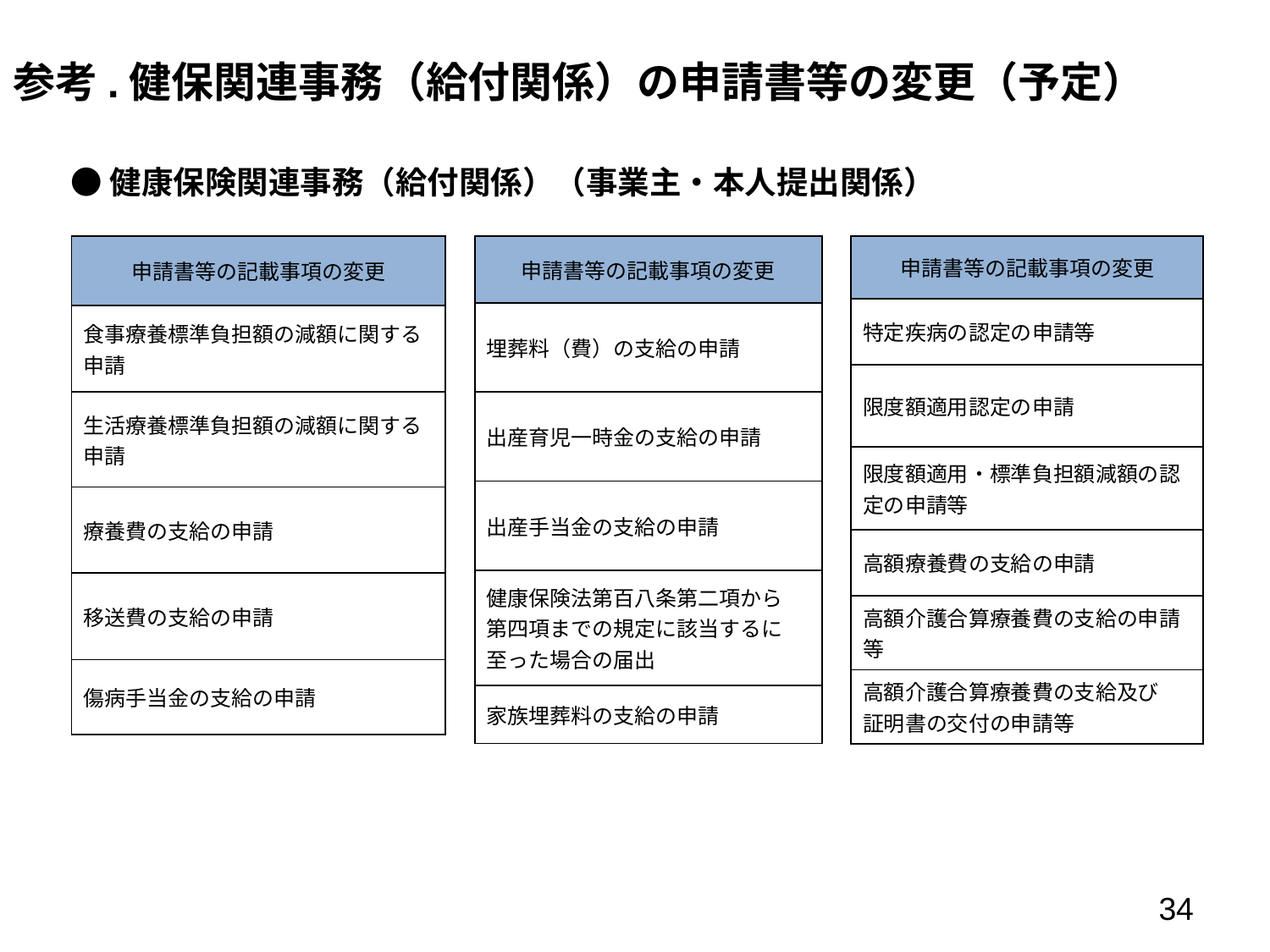

# 参考.健保関連事務（給付関係）の申請書等の変更（予定）
●健康保険関連事務（給付関係）（事業主・本人提出関係）
| 申請書等の記載事項の変更 |
| --- |
| 食事療養標準負担額の減額に関する申請 |
| 生活療養標準負担額の減額に関する申請 |
| 療養費の支給の申請 |
| 移送費の支給の申請 |
| 傷病手当金の支給の申請 |
| 申請書等の記載事項の変更 |
| --- |
| 埋葬料（費）の支給の申請 |
| 出産育児一時金の支給の申請 |
| 出産手当金の支給の申請 |
| 健康保険法第百八条第二項から　第四項までの規定に該当するに至った場合の届出 |
| 家族埋葬料の支給の申請 |
| 申請書等の記載事項の変更 |
| --- |
| 特定疾病の認定の申請等 |
| 限度額適用認定の申請 |
| 限度額適用・標準負担額減額の認定の申請等 |
| 高額療養費の支給の申請 |
| 高額介護合算療養費の支給の申請等 |
| 高額介護合算療養費の支給及び　証明書の交付の申請等 |
34